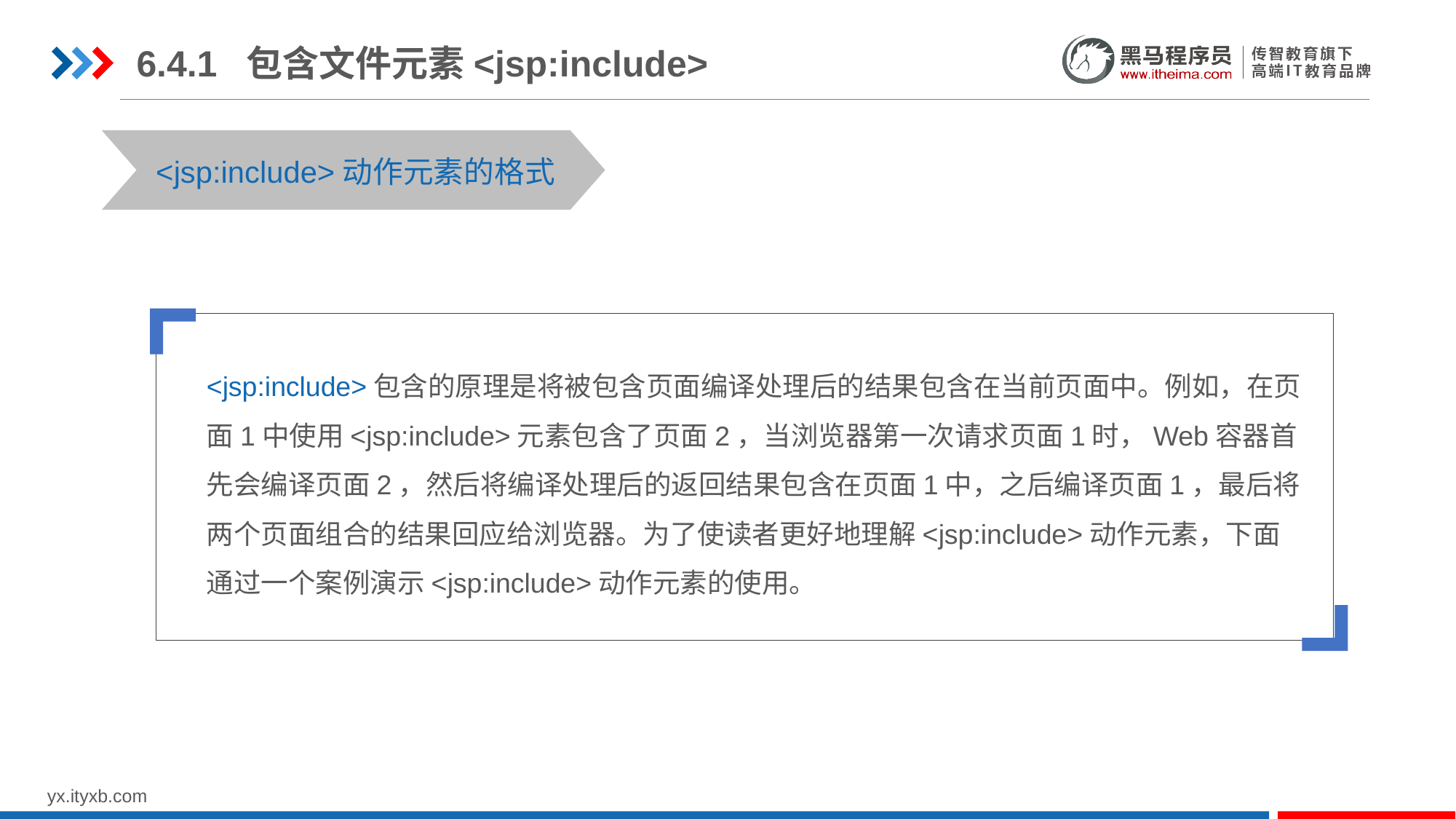

6.4.1  包含文件元素<jsp:include>

<jsp:include>动作元素的格式

<jsp:include>包含的原理是将被包含页面编译处理后的结果包含在当前页面中。例如，在页面1中使用<jsp:include>元素包含了页面2，当浏览器第一次请求页面1时，Web容器首先会编译页面2，然后将编译处理后的返回结果包含在页面1中，之后编译页面1，最后将两个页面组合的结果回应给浏览器。为了使读者更好地理解<jsp:include>动作元素，下面通过一个案例演示<jsp:include>动作元素的使用。